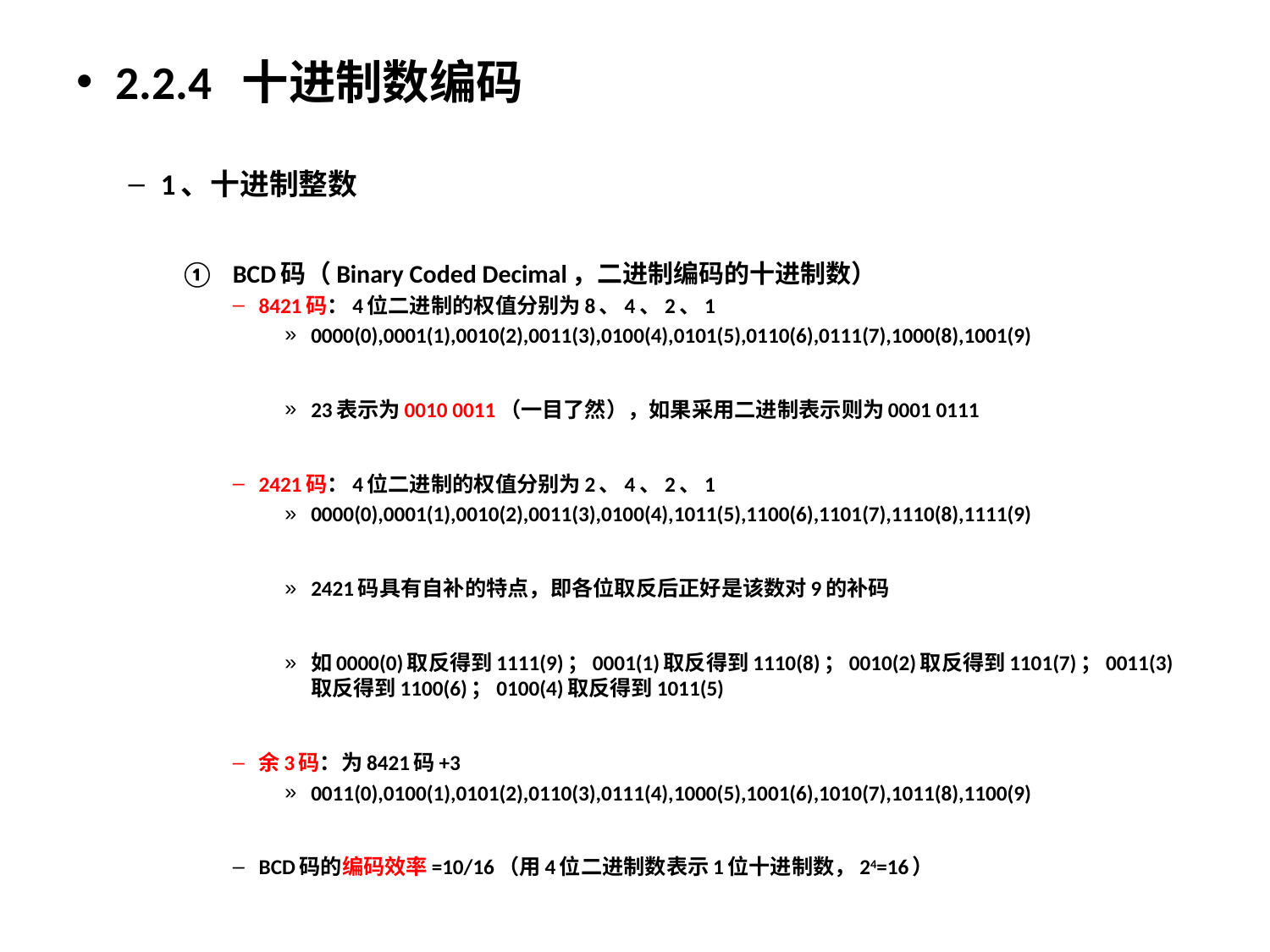

2.2.4  十进制数编码

1、十进制整数

BCD码（Binary Coded Decimal，二进制编码的十进制数）
8421码：4位二进制的权值分别为8、4、2、1
0000(0),0001(1),0010(2),0011(3),0100(4),0101(5),0110(6),0111(7),1000(8),1001(9)

23表示为0010 0011（一目了然），如果采用二进制表示则为0001 0111

2421码：4位二进制的权值分别为2、4、2、1
0000(0),0001(1),0010(2),0011(3),0100(4),1011(5),1100(6),1101(7),1110(8),1111(9)

2421码具有自补的特点，即各位取反后正好是该数对9的补码

如0000(0)取反得到1111(9)；0001(1)取反得到1110(8)；0010(2)取反得到1101(7)；0011(3)取反得到1100(6)；0100(4)取反得到1011(5)

余3码：为8421码+3
0011(0),0100(1),0101(2),0110(3),0111(4),1000(5),1001(6),1010(7),1011(8),1100(9)

BCD码的编码效率=10/16（用4位二进制数表示1位十进制数，24=16）